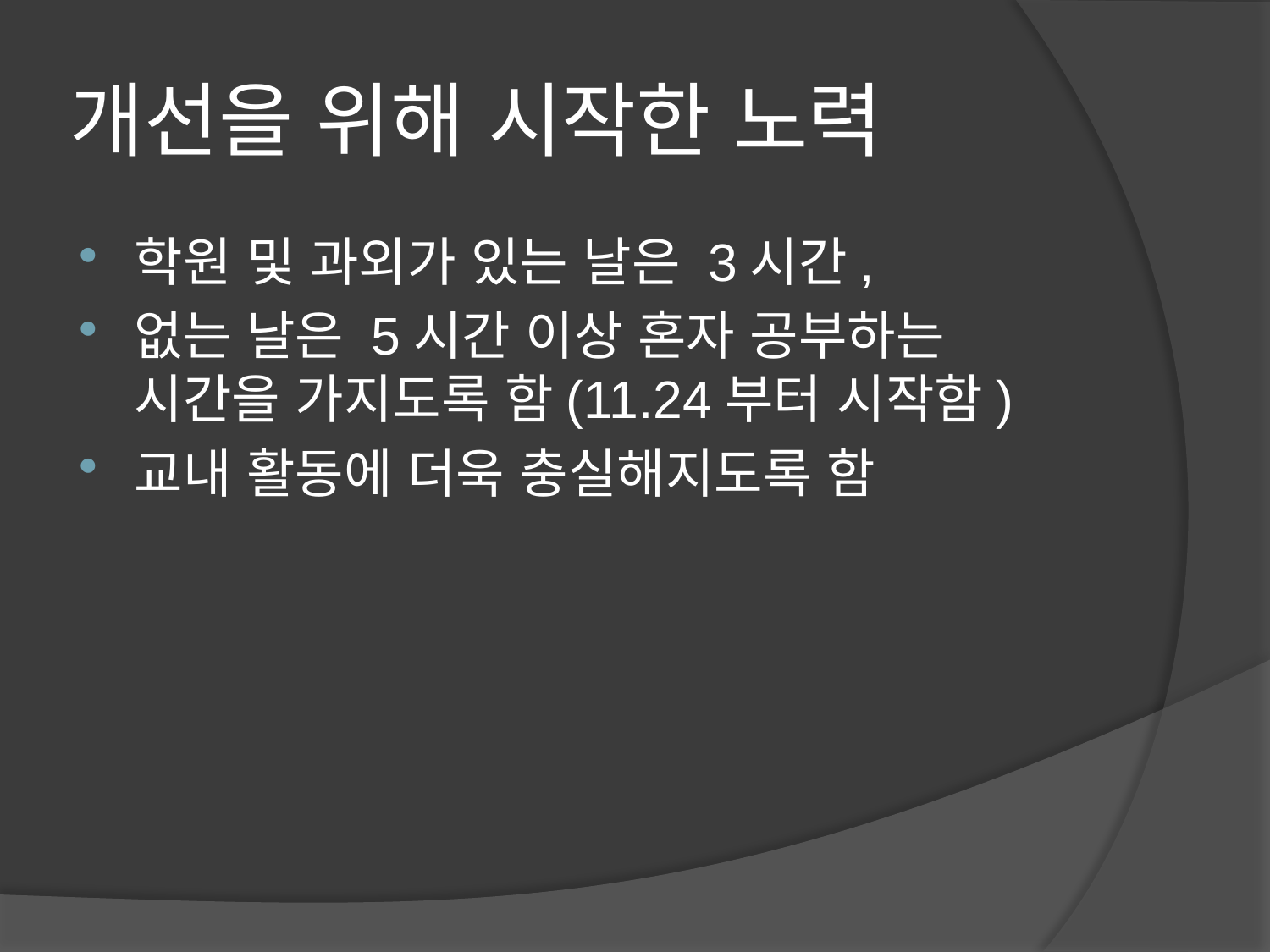

# 개선을 위해 시작한 노력
학원 및 과외가 있는 날은 3시간,
없는 날은 5시간 이상 혼자 공부하는 시간을 가지도록 함(11.24부터 시작함)
교내 활동에 더욱 충실해지도록 함